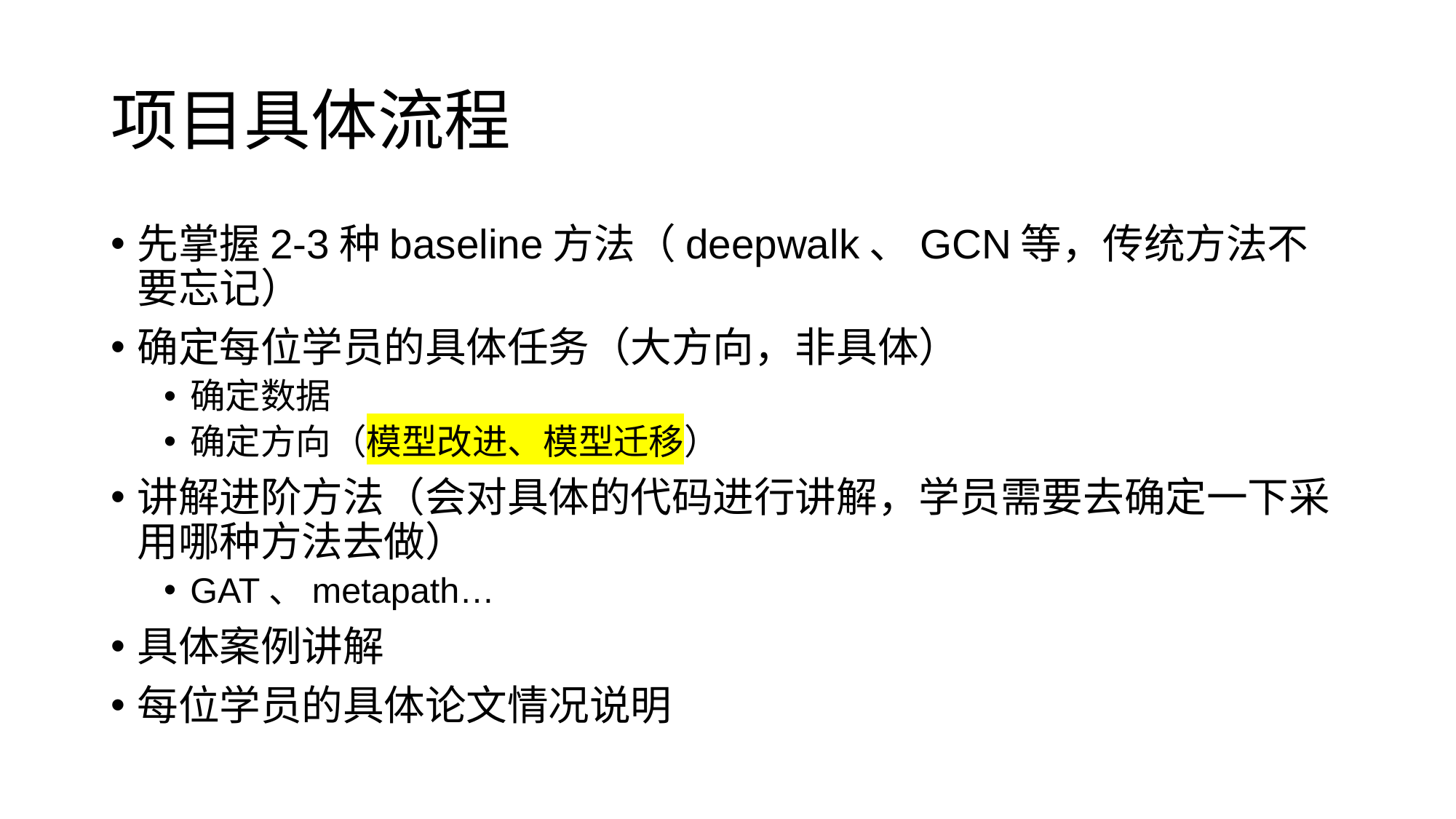

# 项目具体流程
先掌握2-3种baseline方法（deepwalk、GCN等，传统方法不要忘记）
确定每位学员的具体任务（大方向，非具体）
确定数据
确定方向（模型改进、模型迁移）
讲解进阶方法（会对具体的代码进行讲解，学员需要去确定一下采用哪种方法去做）
GAT、metapath…
具体案例讲解
每位学员的具体论文情况说明